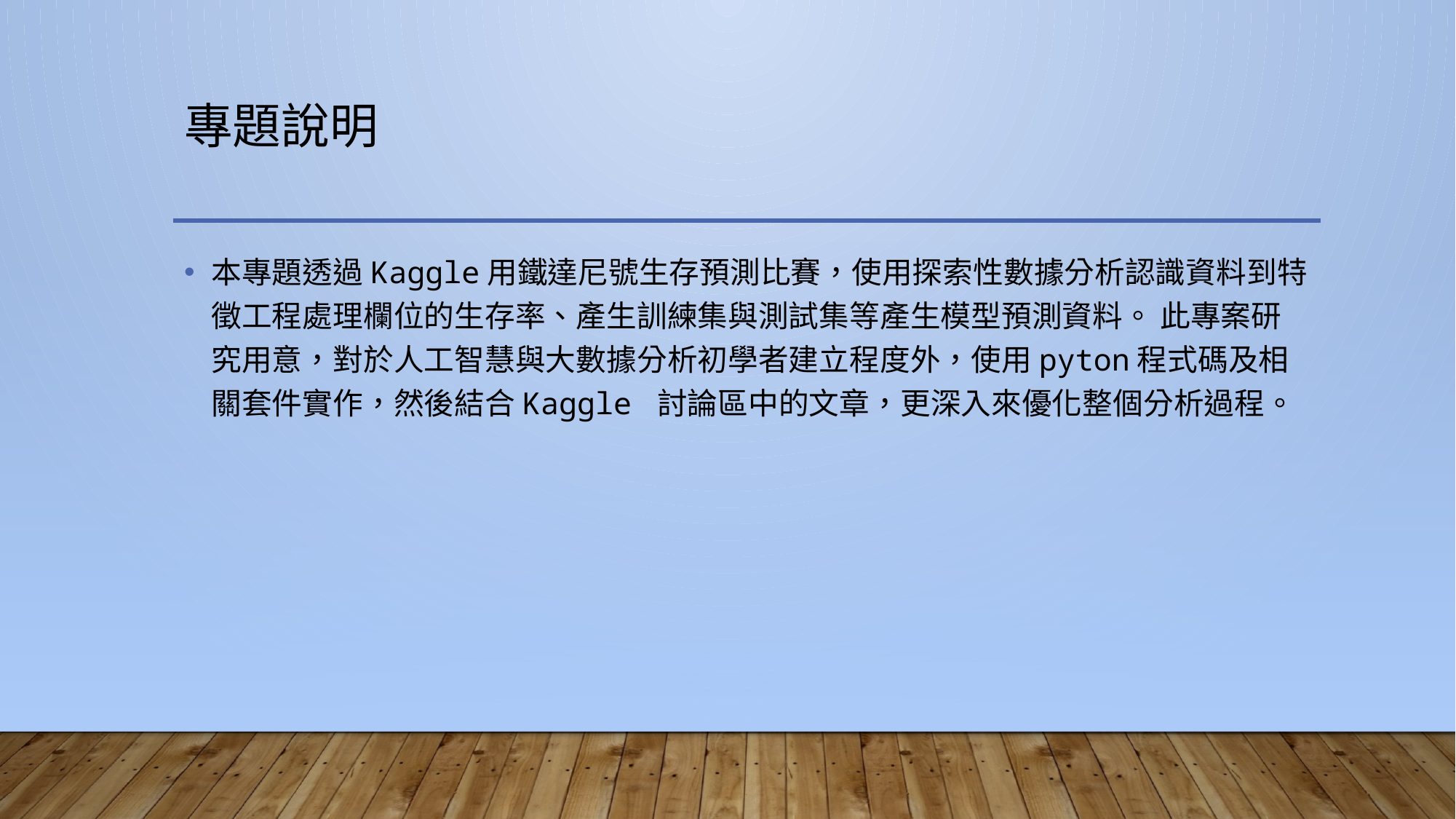

# 專題說明
本專題透過Kaggle用鐵達尼號生存預測比賽，使用探索性數據分析認識資料到特徵工程處理欄位的生存率、產生訓練集與測試集等產生模型預測資料。 此專案研究用意，對於人工智慧與大數據分析初學者建立程度外，使用pyton程式碼及相關套件實作，然後結合Kaggle 討論區中的文章，更深入來優化整個分析過程。